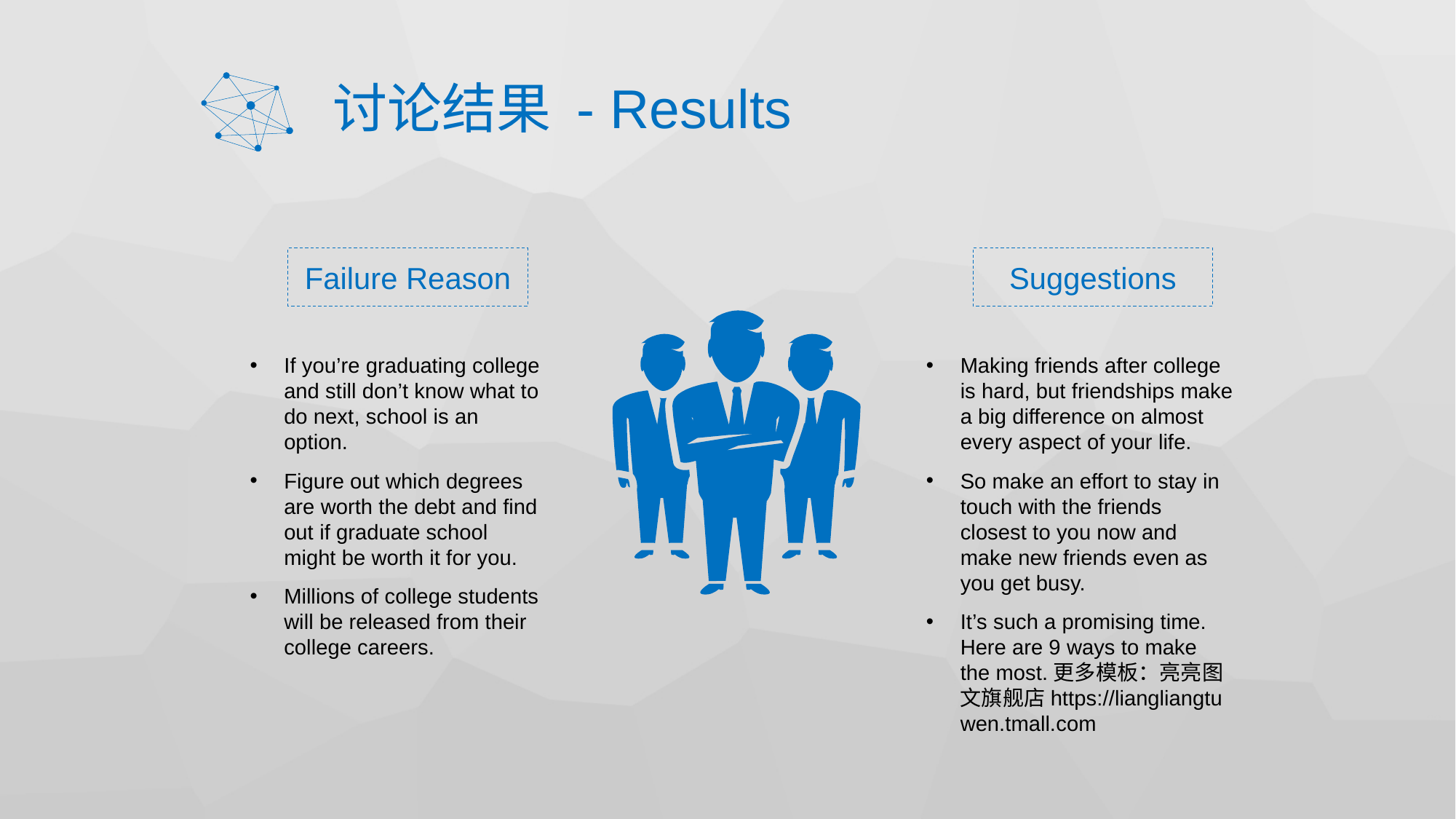

# 讨论结果 - Results
Failure Reason
Suggestions

If you’re graduating college and still don’t know what to do next, school is an option.
Figure out which degrees are worth the debt and find out if graduate school might be worth it for you.
Millions of college students will be released from their college careers.
Making friends after college is hard, but friendships make a big difference on almost every aspect of your life.
So make an effort to stay in touch with the friends closest to you now and make new friends even as you get busy.
It’s such a promising time. Here are 9 ways to make
the most.更多模板：亮亮图文旗舰店https://liangliangtuwen.tmall.com